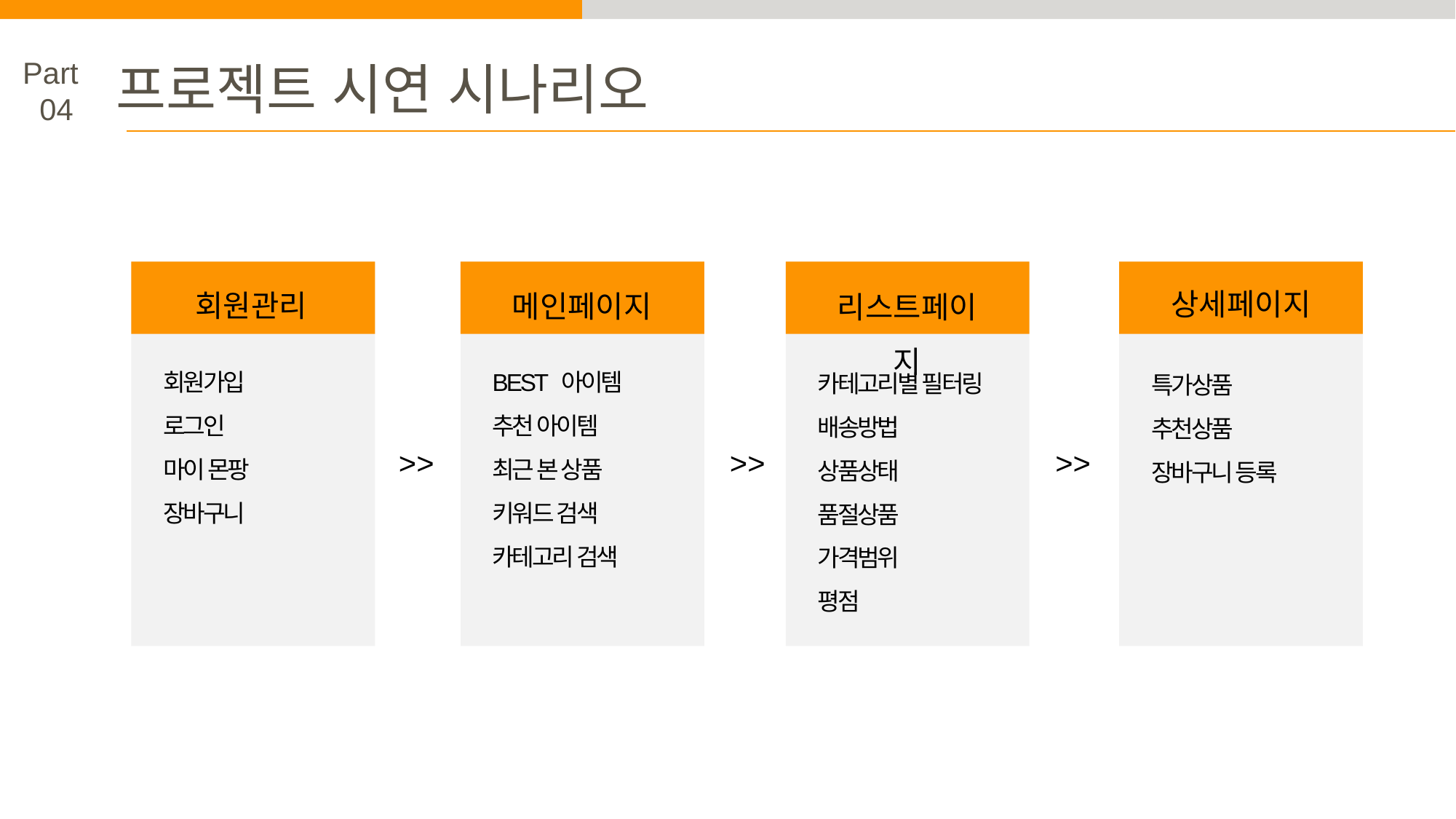

Part
  04
프로젝트 시연 시나리오

상세페이지

회원관리
메인페이지
리스트페이지
BEST 아이템
추천 아이템
최근 본 상품
키워드 검색
카테고리 검색
회원가입
로그인
마이 몬팡
장바구니
카테고리별 필터링
배송방법
상품상태
품절상품
가격범위
평점
특가상품
추천상품
장바구니 등록
>>
>>
>>